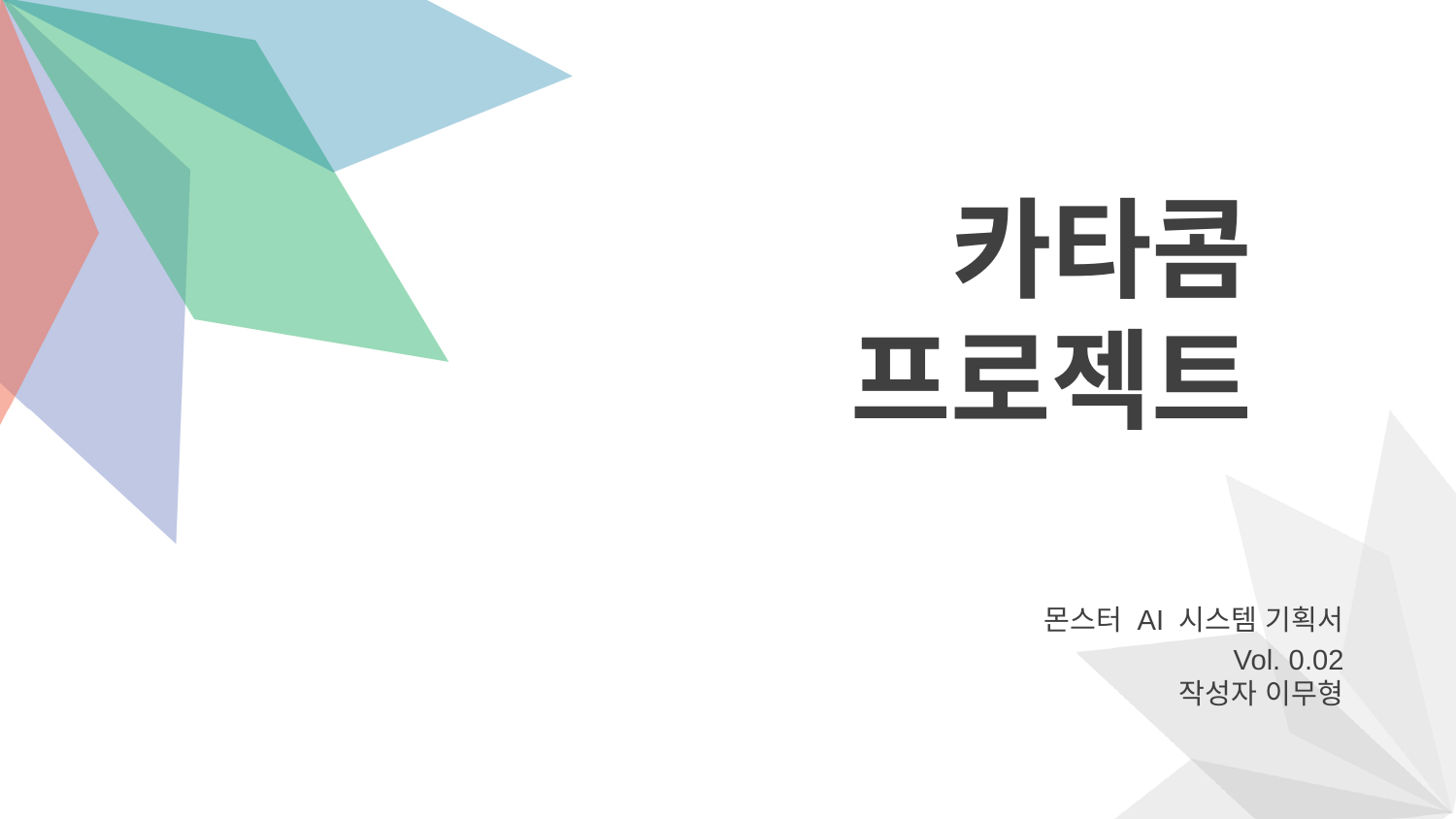

카타콤 프로젝트
몬스터 AI 시스템 기획서
Vol. 0.02
작성자 이무형